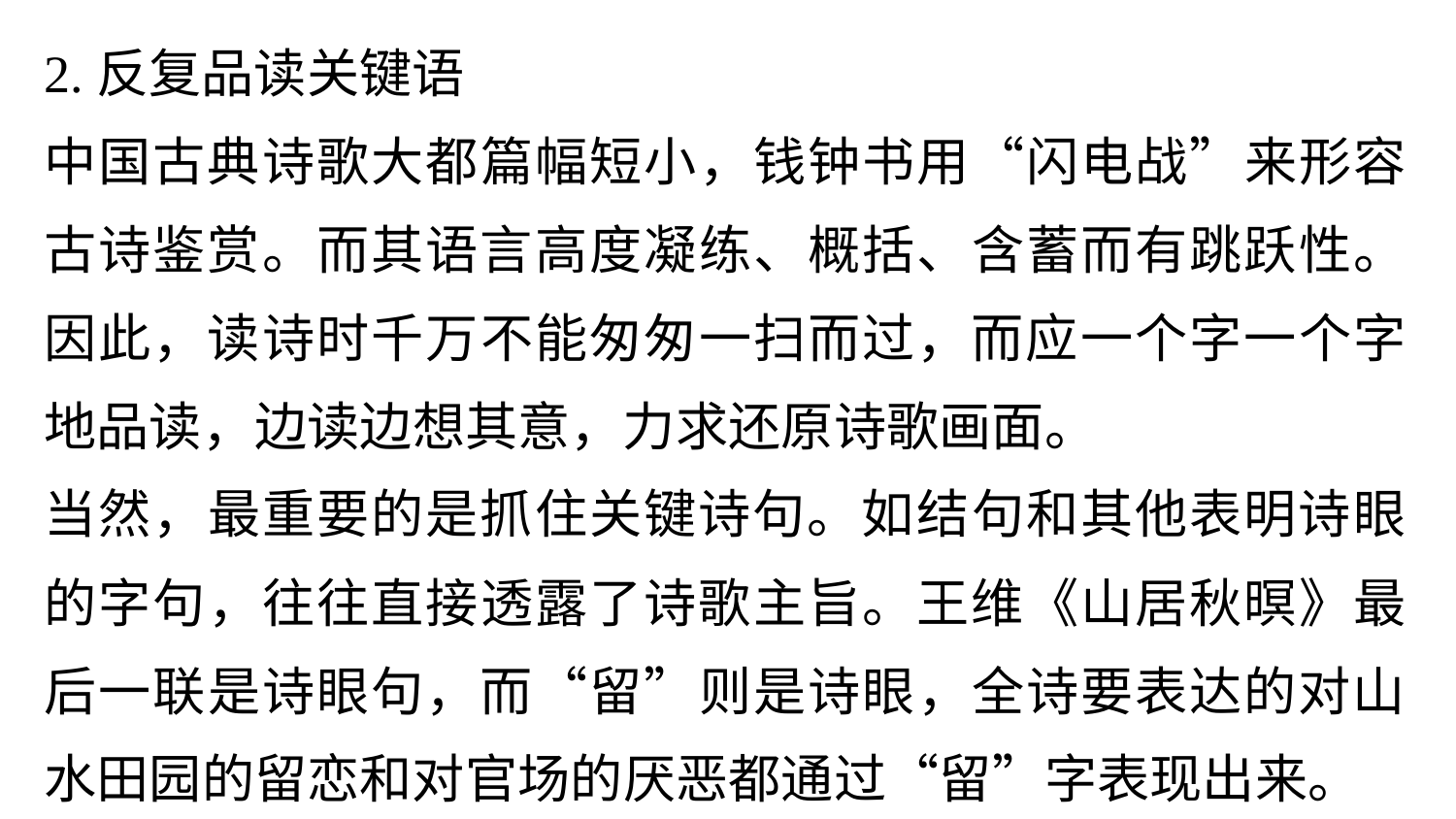

2.反复品读关键语
中国古典诗歌大都篇幅短小，钱钟书用“闪电战”来形容古诗鉴赏。而其语言高度凝练、概括、含蓄而有跳跃性。因此，读诗时千万不能匆匆一扫而过，而应一个字一个字地品读，边读边想其意，力求还原诗歌画面。
当然，最重要的是抓住关键诗句。如结句和其他表明诗眼的字句，往往直接透露了诗歌主旨。王维《山居秋暝》最后一联是诗眼句，而“留”则是诗眼，全诗要表达的对山水田园的留恋和对官场的厌恶都通过“留”字表现出来。